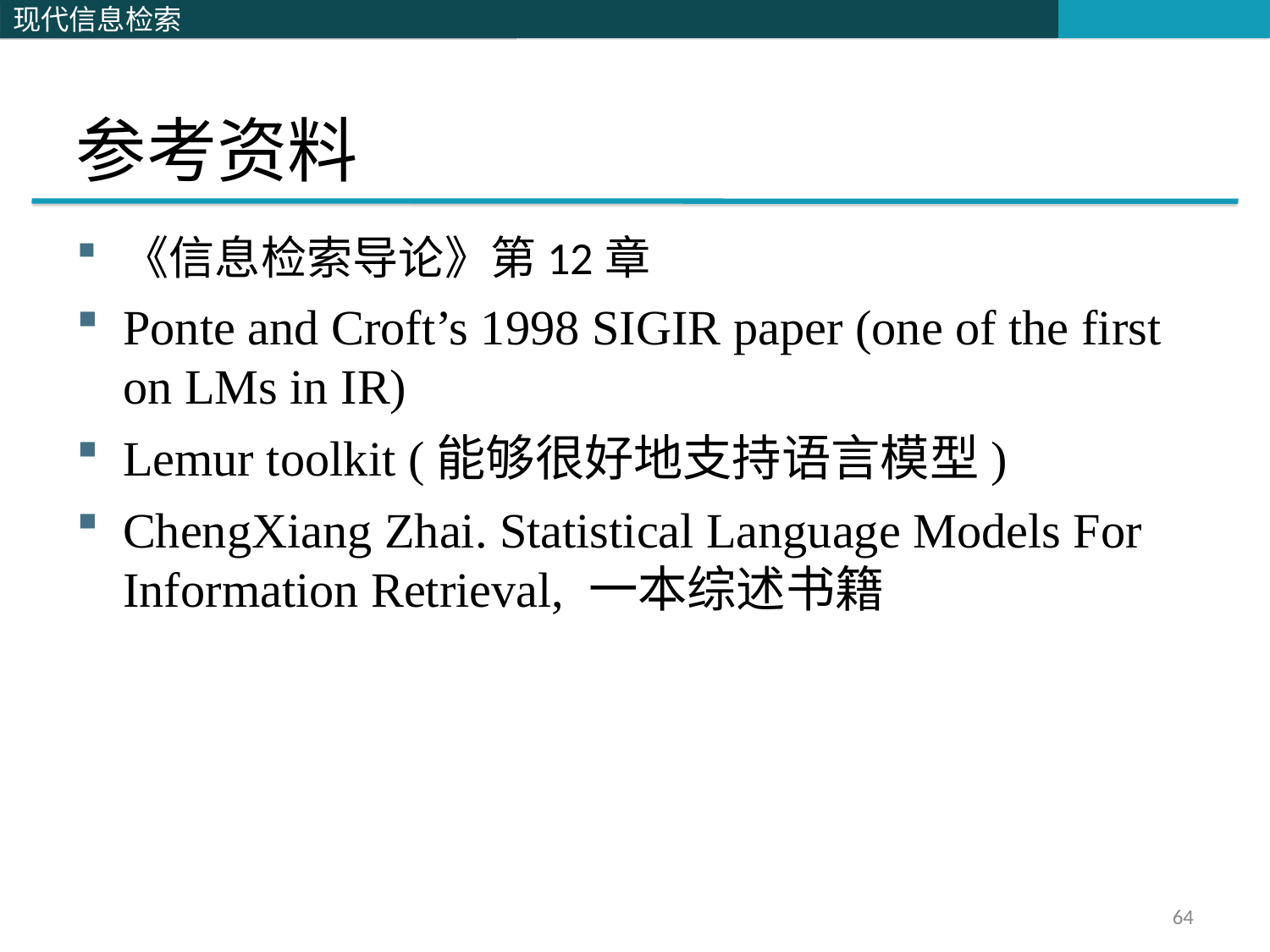

参考资料
《信息检索导论》第12章
Ponte and Croft’s 1998 SIGIR paper (one of the first on LMs in IR)
Lemur toolkit (能够很好地支持语言模型)
ChengXiang Zhai. Statistical Language Models For Information Retrieval, 一本综述书籍

64